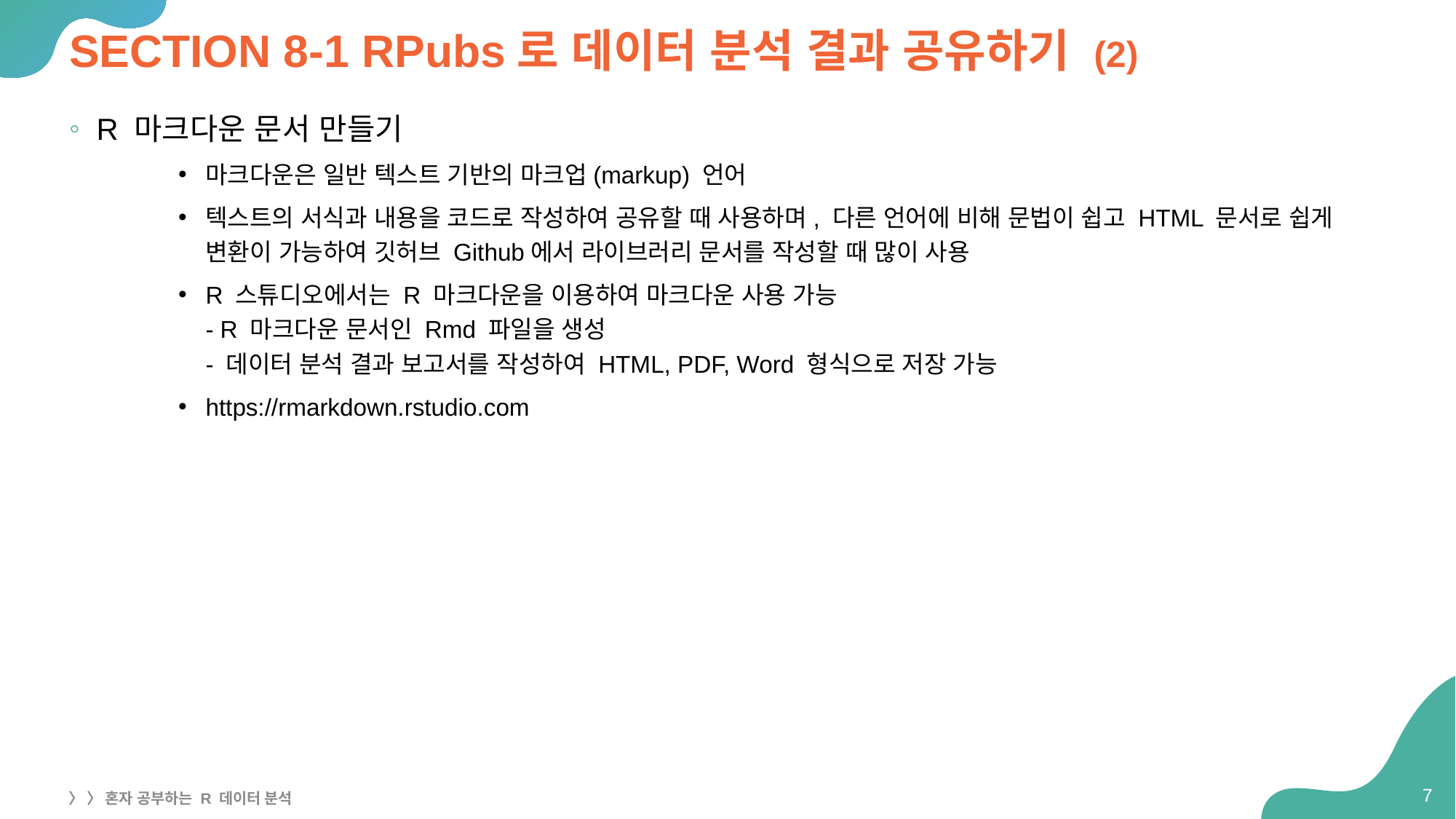

# SECTION 8-1 RPubs로 데이터 분석 결과 공유하기 (2)
R 마크다운 문서 만들기
마크다운은 일반 텍스트 기반의 마크업(markup) 언어
텍스트의 서식과 내용을 코드로 작성하여 공유할 때 사용하며, 다른 언어에 비해 문법이 쉽고 HTML 문서로 쉽게 변환이 가능하여 깃허브 Github에서 라이브러리 문서를 작성할 때 많이 사용
R 스튜디오에서는 R 마크다운을 이용하여 마크다운 사용 가능
- R 마크다운 문서인 Rmd 파일을 생성
- 데이터 분석 결과 보고서를 작성하여 HTML, PDF, Word 형식으로 저장 가능
https://rmarkdown.rstudio.com
7
〉 〉 혼자 공부하는 R 데이터 분석